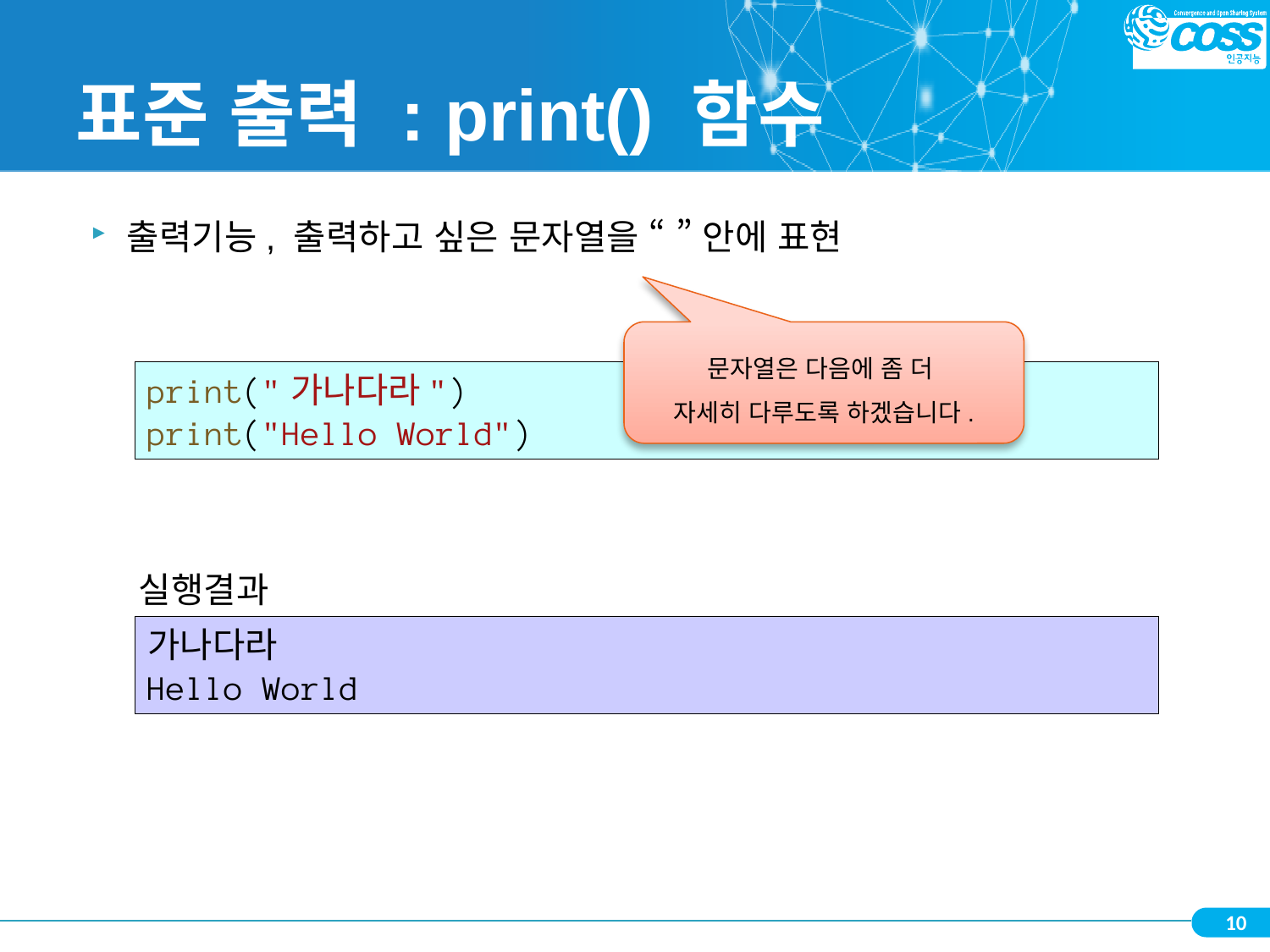

# 표준 출력 : print() 함수
출력기능, 출력하고 싶은 문자열을 “ ” 안에 표현

문자열은 다음에 좀 더
자세히 다루도록 하겠습니다.
print("가나다라")
print("Hello World")
실행결과
가나다라
Hello World